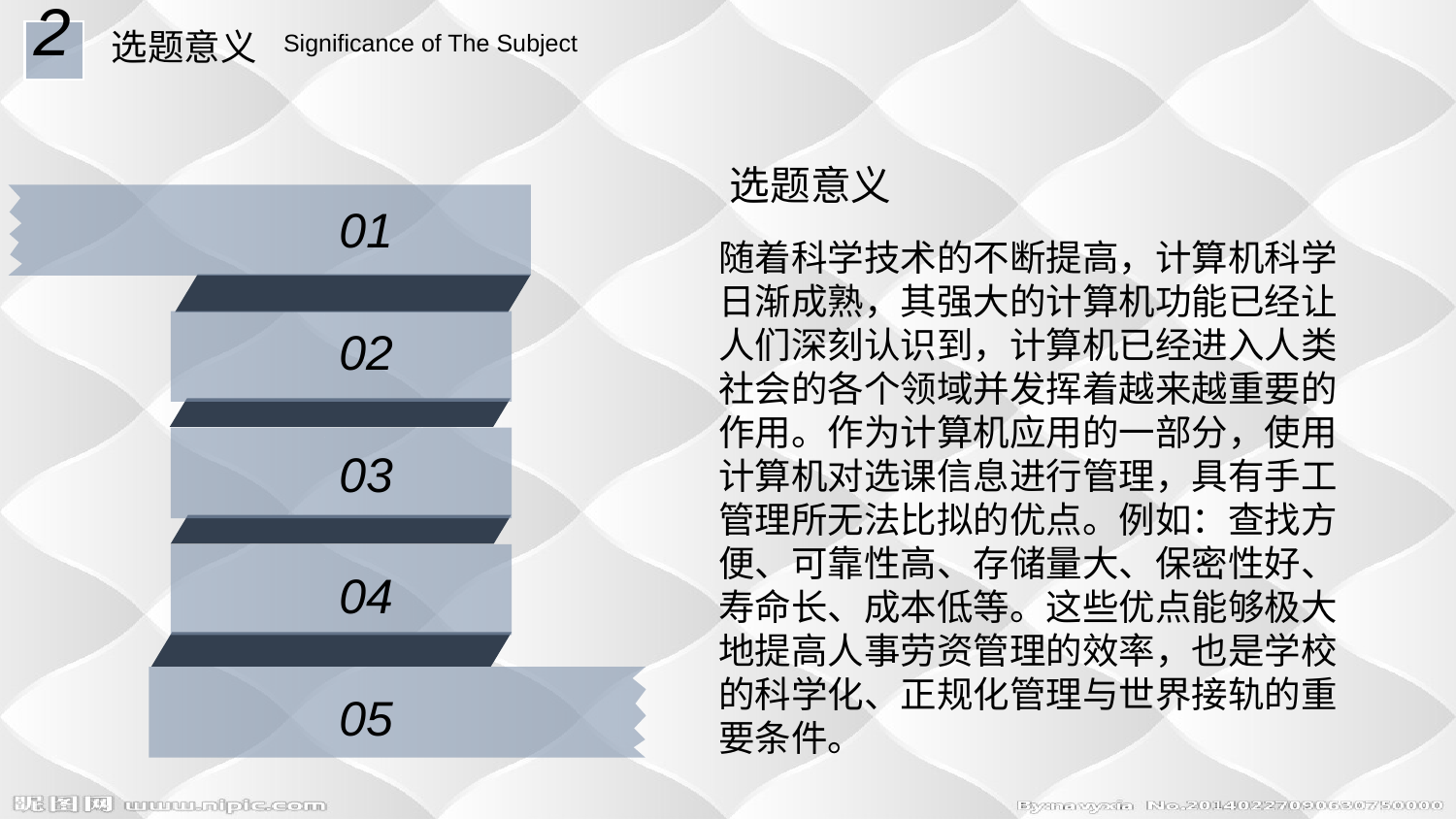

2
选题意义

Significance of The Subject
选题意义

01
随着科学技术的不断提高，计算机科学日渐成熟，其强大的计算机功能已经让人们深刻认识到，计算机已经进入人类社会的各个领域并发挥着越来越重要的作用。作为计算机应用的一部分，使用计算机对选课信息进行管理，具有手工管理所无法比拟的优点。例如：查找方便、可靠性高、存储量大、保密性好、寿命长、成本低等。这些优点能够极大地提高人事劳资管理的效率，也是学校的科学化、正规化管理与世界接轨的重要条件。

02

03

04

05